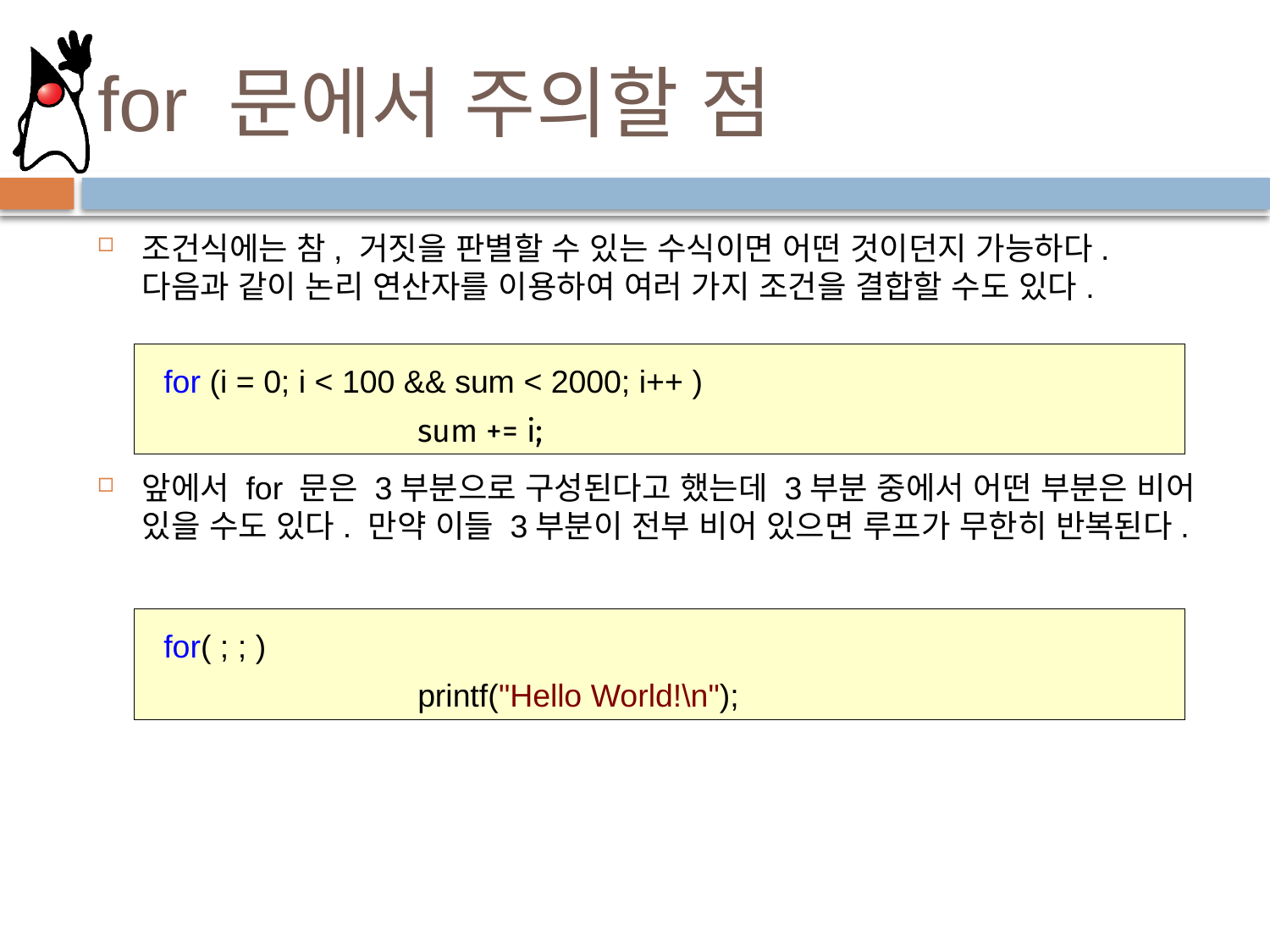

# for 문에서 주의할 점
조건식에는 참, 거짓을 판별할 수 있는 수식이면 어떤 것이던지 가능하다. 다음과 같이 논리 연산자를 이용하여 여러 가지 조건을 결합할 수도 있다.

앞에서 for 문은 3부분으로 구성된다고 했는데 3부분 중에서 어떤 부분은 비어 있을 수도 있다. 만약 이들 3부분이 전부 비어 있으면 루프가 무한히 반복된다.
for (i = 0; i < 100 && sum < 2000; i++ )
		sum += i;

for( ; ; )
		printf("Hello World!\n");